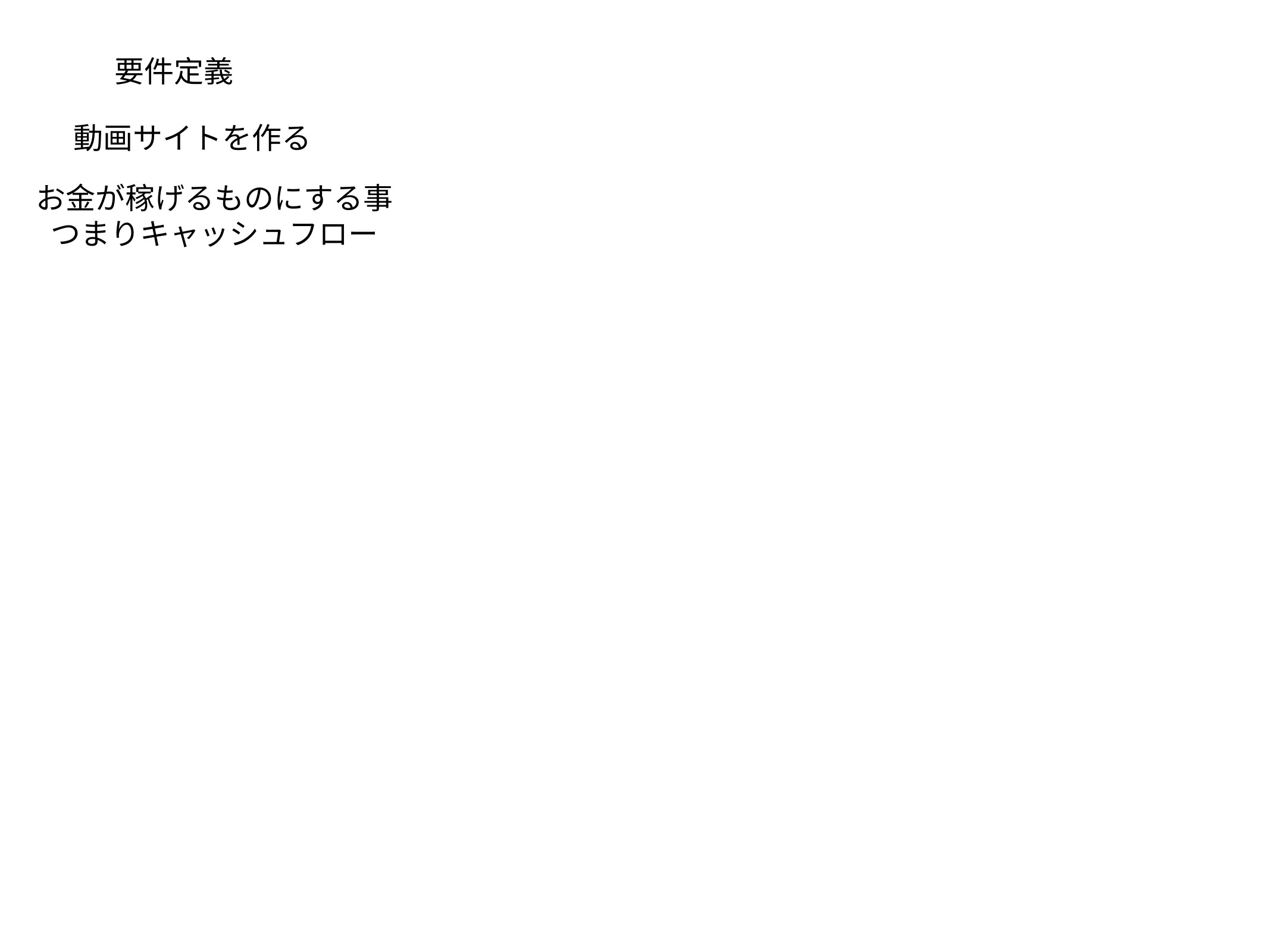

要件定義
動画サイトを作る
お金が稼げるものにする事
つまりキャッシュフロー